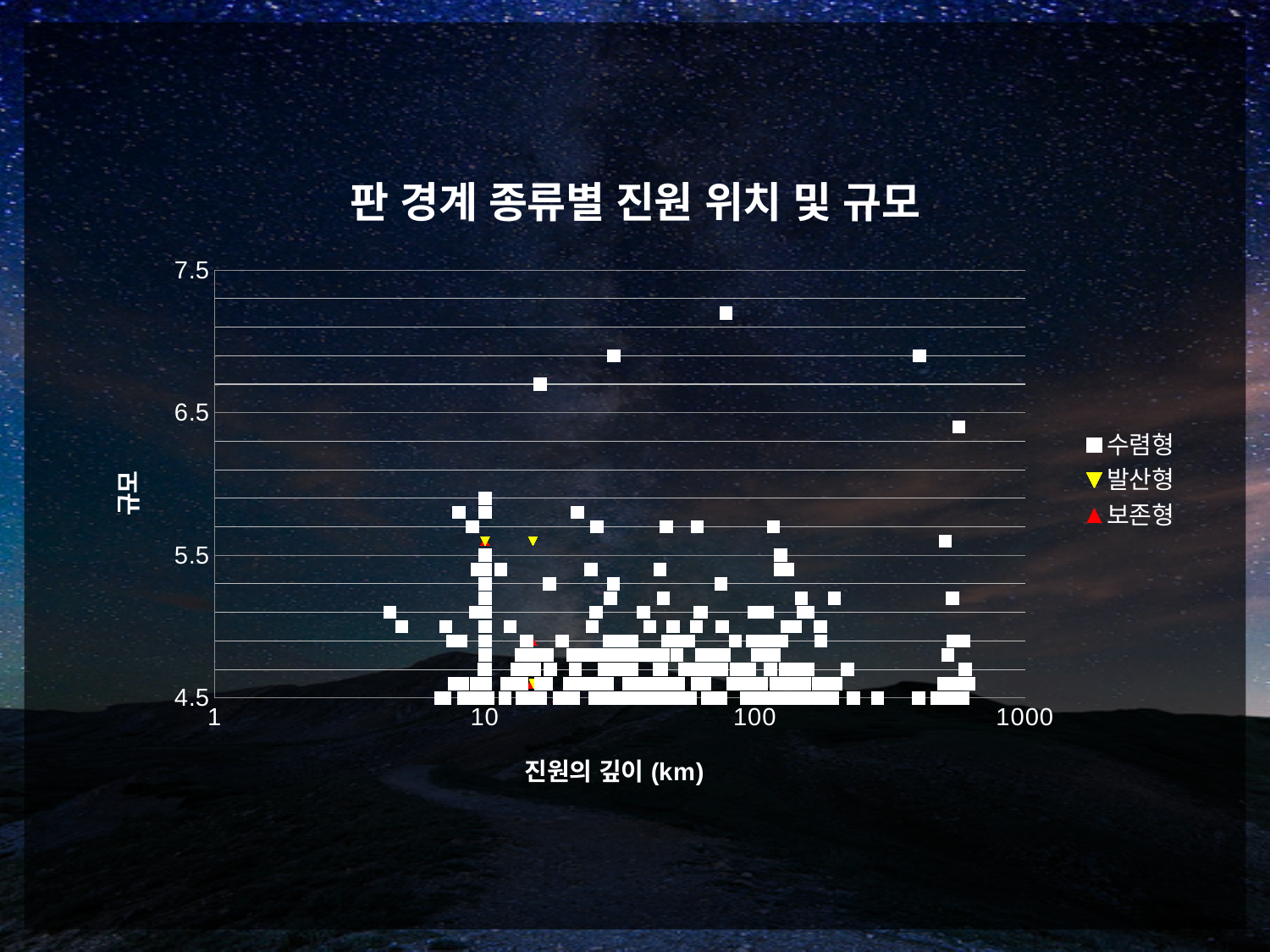

### Chart: 판 경계 종류별 진원 위치 및 규모

| Category |  |  |  |
|---|---|---|---|